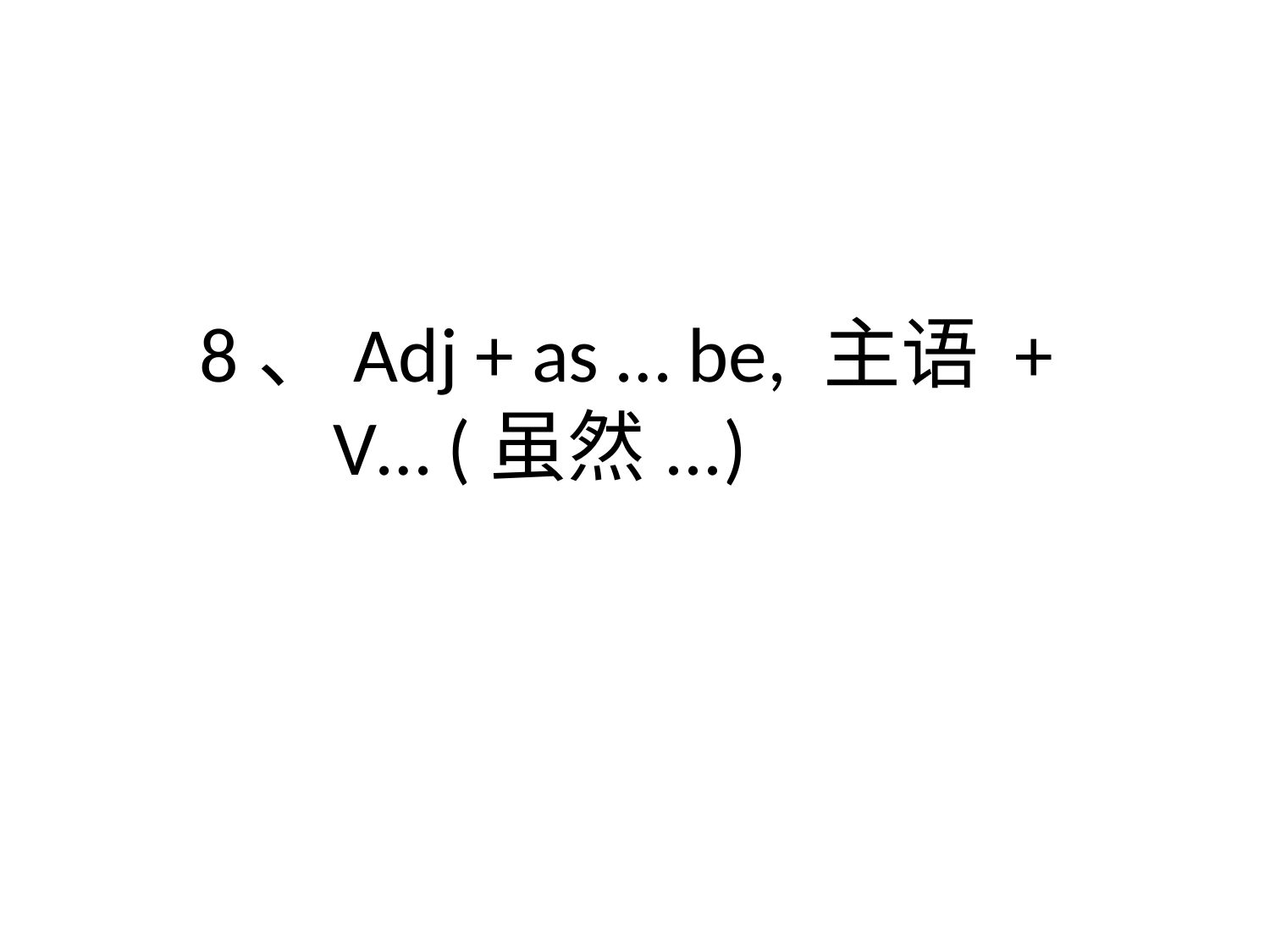

8、Adj + as … be, 主语 + V… (虽然...)